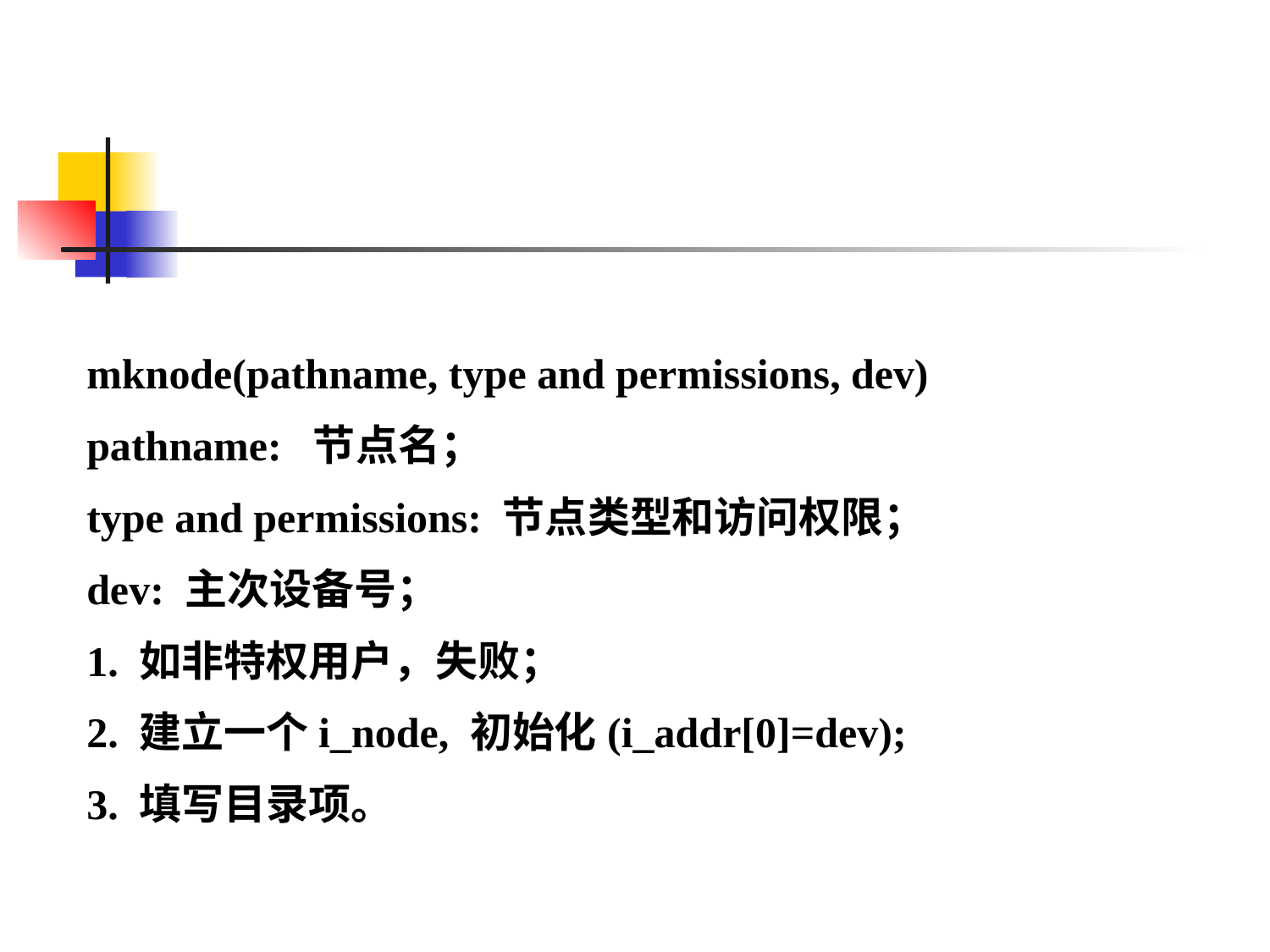

mknode(pathname, type and permissions, dev)
pathname:  节点名；
type and permissions: 节点类型和访问权限；
dev: 主次设备号；
1. 如非特权用户，失败；
2. 建立一个i_node, 初始化(i_addr[0]=dev);
3. 填写目录项。